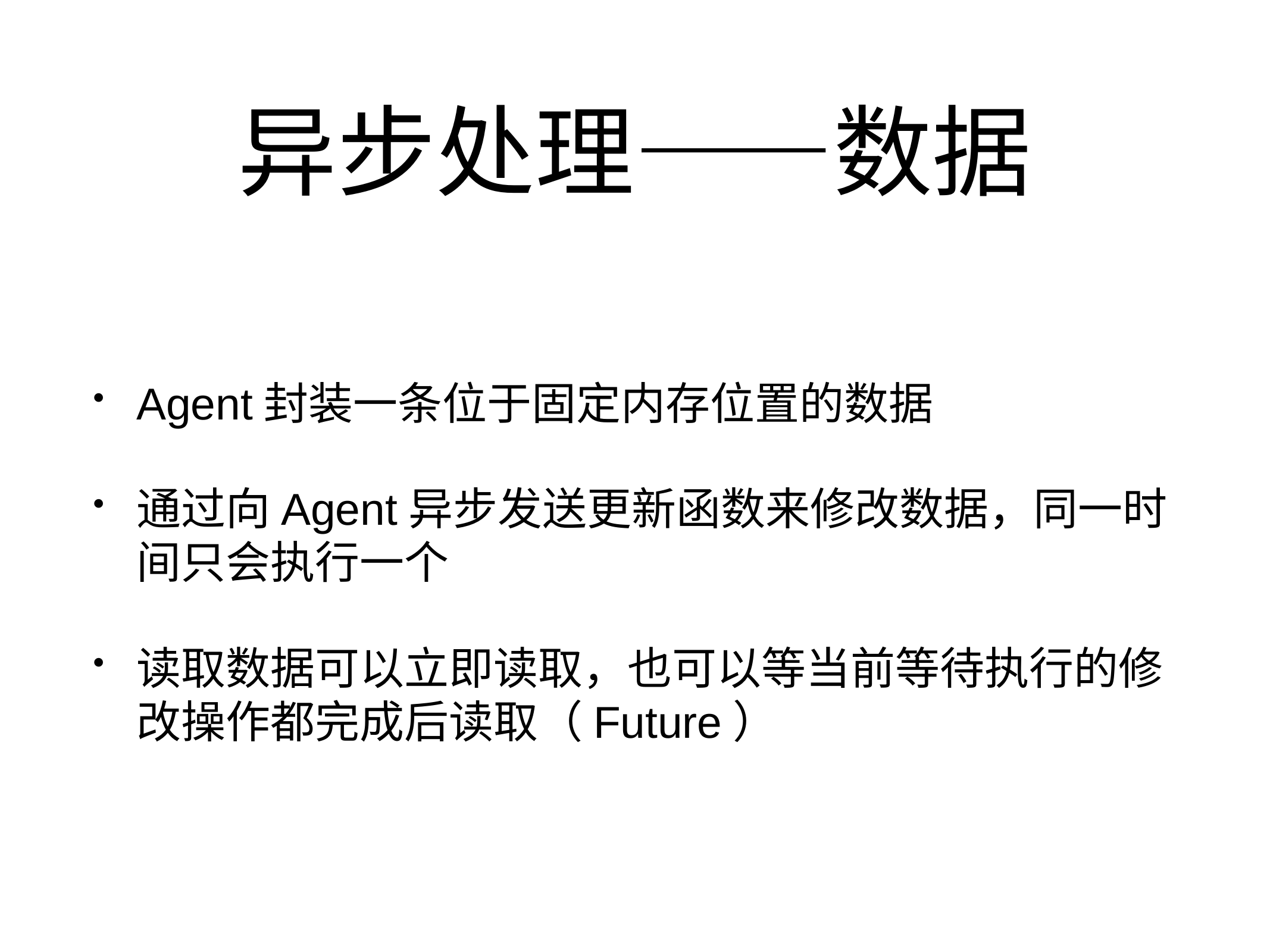

# 异步处理——数据
Agent封装一条位于固定内存位置的数据
通过向Agent异步发送更新函数来修改数据，同一时间只会执行一个
读取数据可以立即读取，也可以等当前等待执行的修改操作都完成后读取（Future）